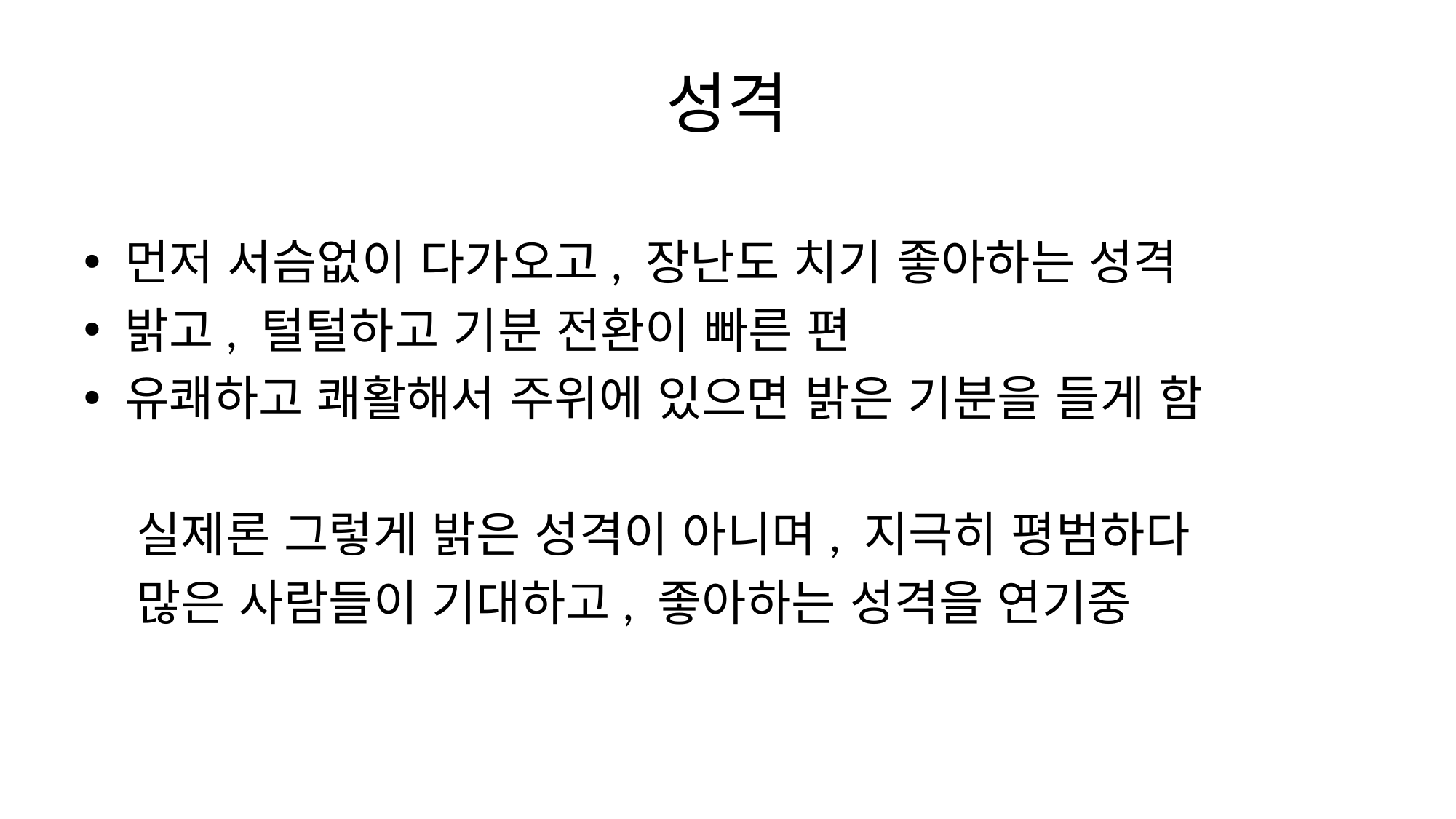

# 성격
먼저 서슴없이 다가오고, 장난도 치기 좋아하는 성격
밝고, 털털하고 기분 전환이 빠른 편
유쾌하고 쾌활해서 주위에 있으면 밝은 기분을 들게 함

   실제론 그렇게 밝은 성격이 아니며, 지극히 평범하다
   많은 사람들이 기대하고, 좋아하는 성격을 연기중